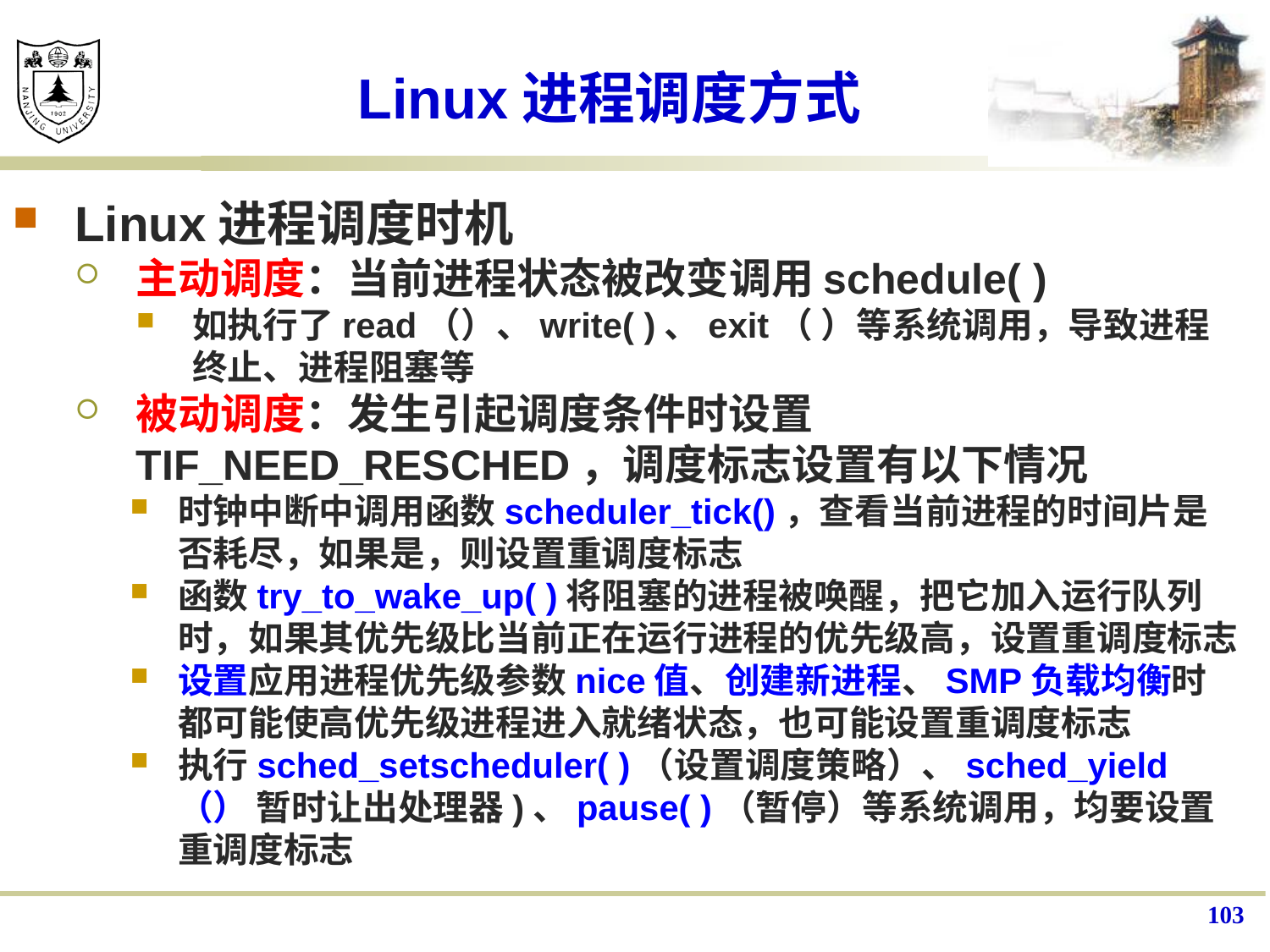

# Linux进程调度方式
Linux进程调度时机
主动调度：当前进程状态被改变调用schedule( )
如执行了read（）、write( )、exit（ ）等系统调用，导致进程终止、进程阻塞等
被动调度：发生引起调度条件时设置TIF_NEED_RESCHED，调度标志设置有以下情况
时钟中断中调用函数scheduler_tick()，查看当前进程的时间片是否耗尽，如果是，则设置重调度标志
函数try_to_wake_up( )将阻塞的进程被唤醒，把它加入运行队列时，如果其优先级比当前正在运行进程的优先级高，设置重调度标志
设置应用进程优先级参数nice值、创建新进程、SMP负载均衡时都可能使高优先级进程进入就绪状态，也可能设置重调度标志
执行sched_setscheduler( )（设置调度策略）、sched_yield（） 暂时让出处理器)、pause( )（暂停）等系统调用，均要设置重调度标志

103